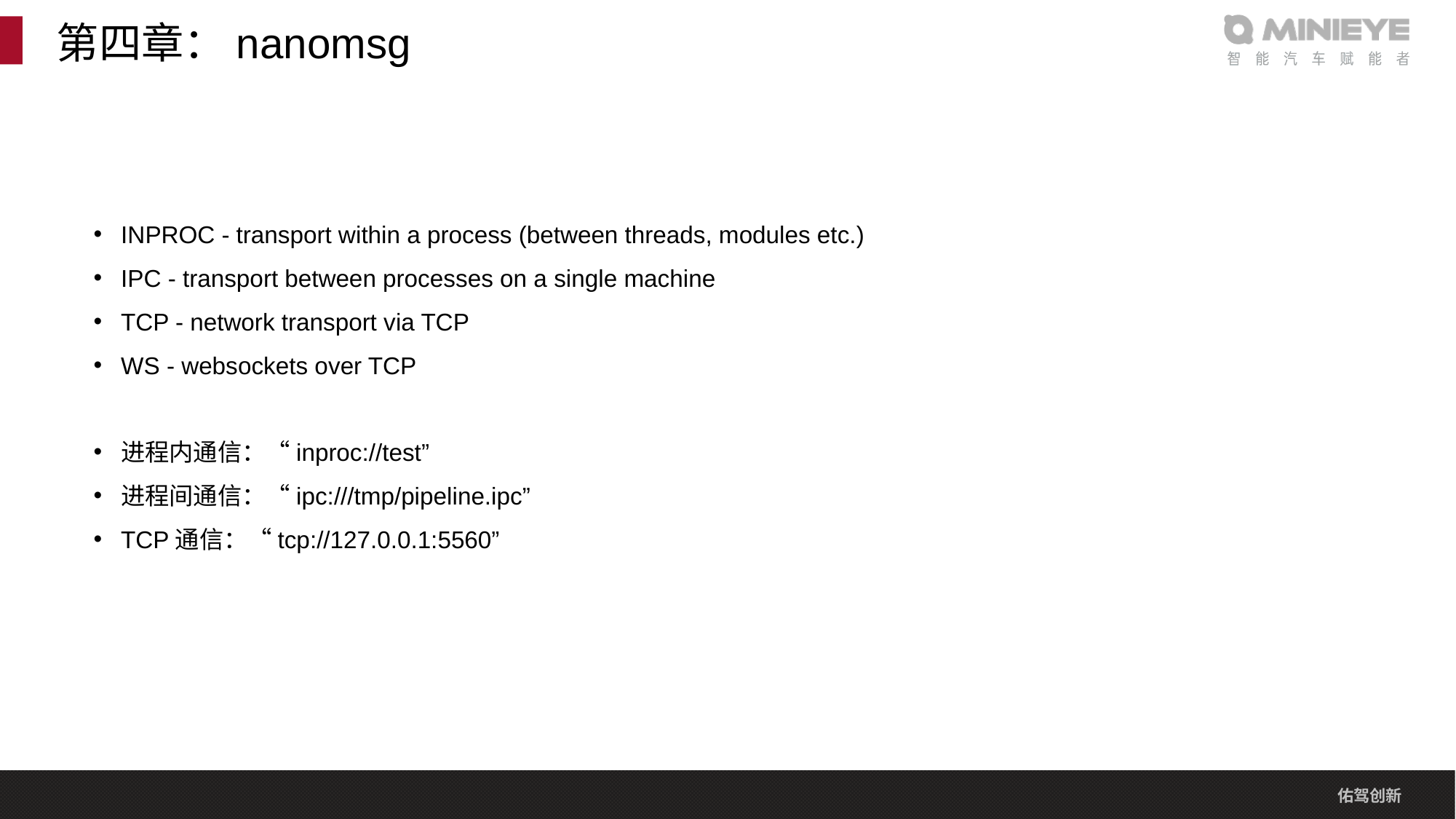

# 第四章：nanomsg

INPROC - transport within a process (between threads, modules etc.)
IPC - transport between processes on a single machine
TCP - network transport via TCP
WS - websockets over TCP

进程内通信：“inproc://test”
进程间通信：“ipc:///tmp/pipeline.ipc”
TCP通信：“tcp://127.0.0.1:5560”